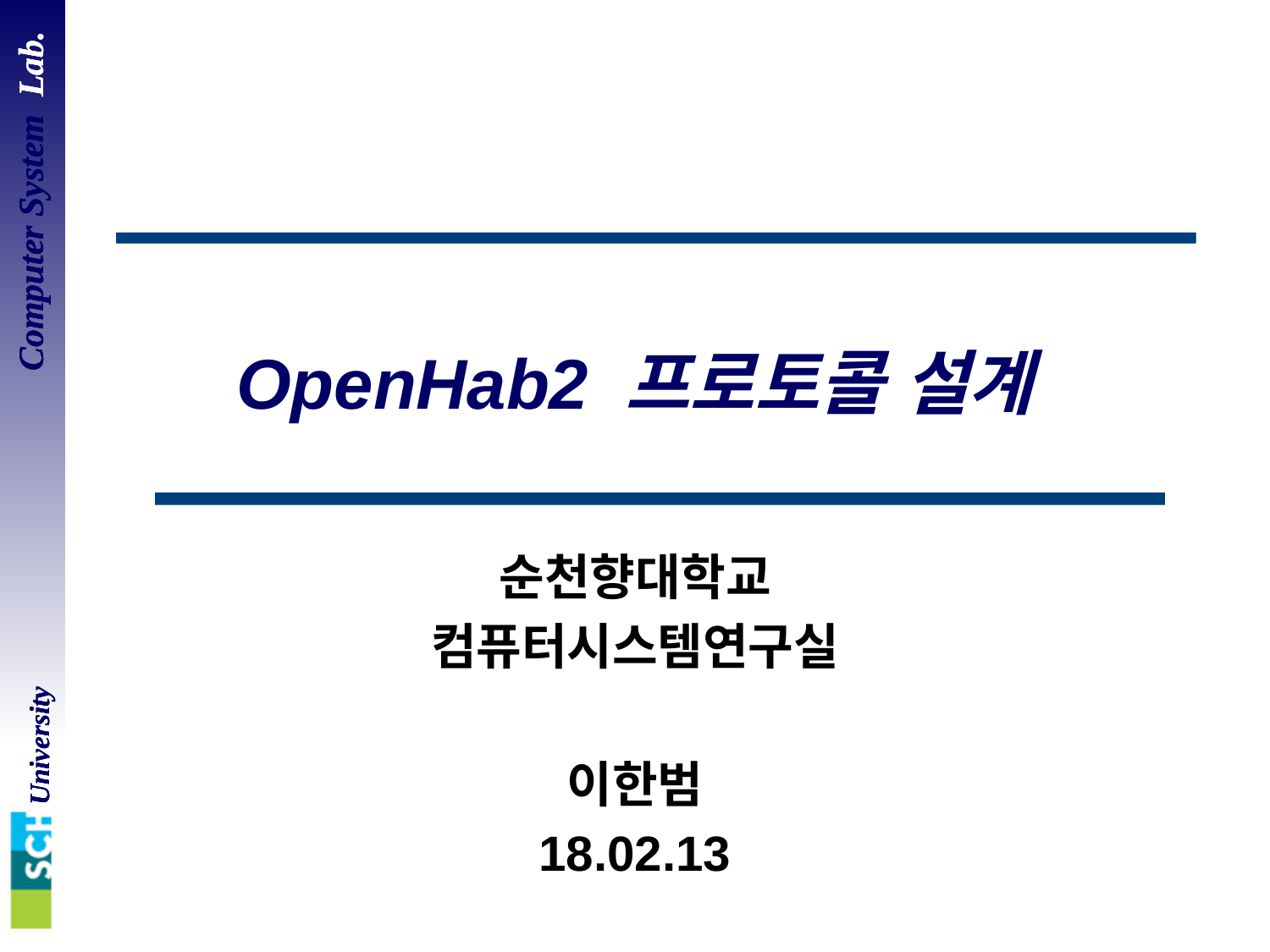

# OpenHab2 프로토콜 설계
순천향대학교
컴퓨터시스템연구실

이한범
18.02.13